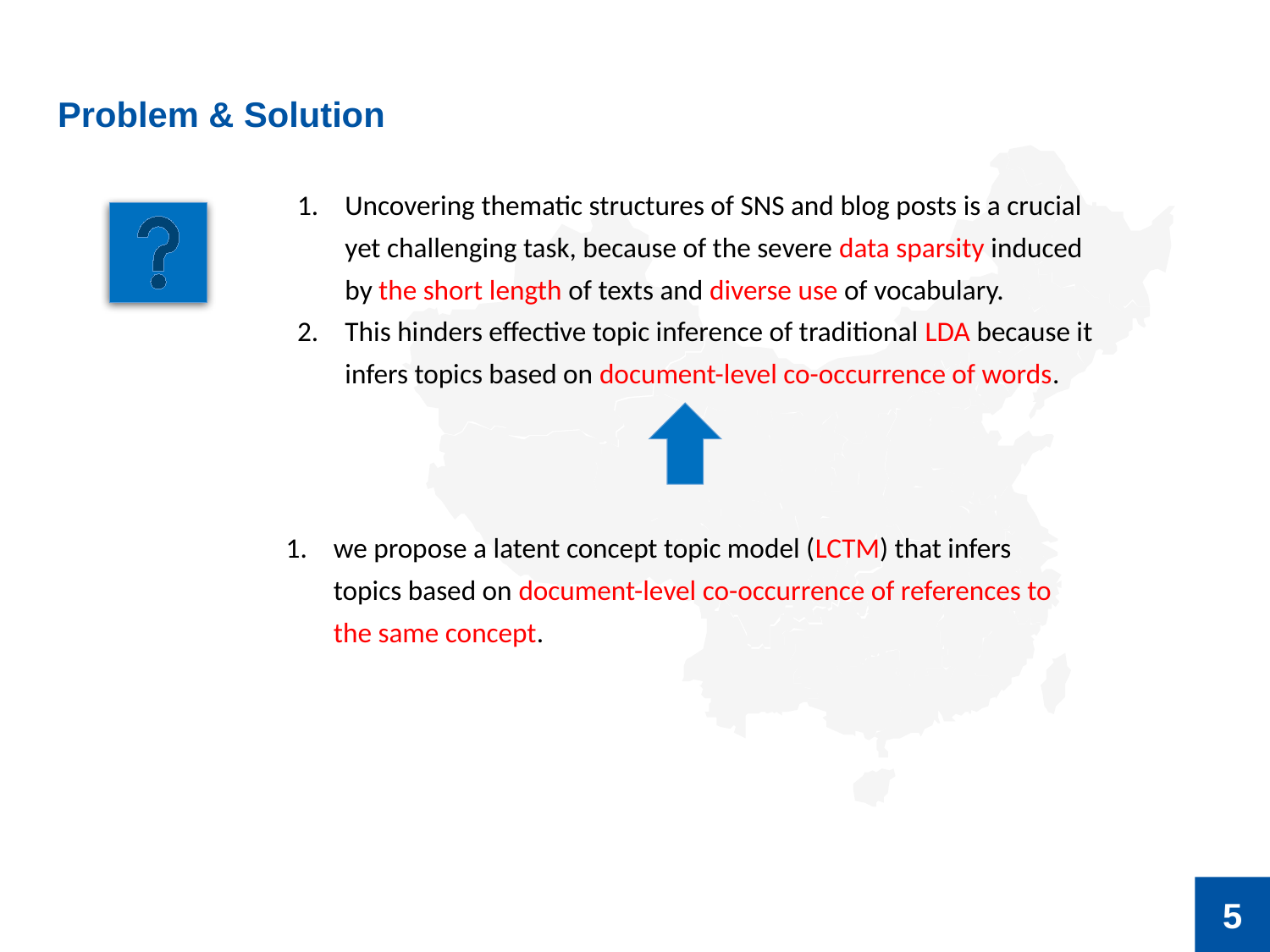

目 录
Contents
Problem & Solution
Uncovering thematic structures of SNS and blog posts is a crucial yet challenging task, because of the severe data sparsity induced by the short length of texts and diverse use of vocabulary.
This hinders effective topic inference of traditional LDA because it infers topics based on document-level co-occurrence of words.

we propose a latent concept topic model (LCTM) that infers topics based on document-level co-occurrence of references to the same concept.
5